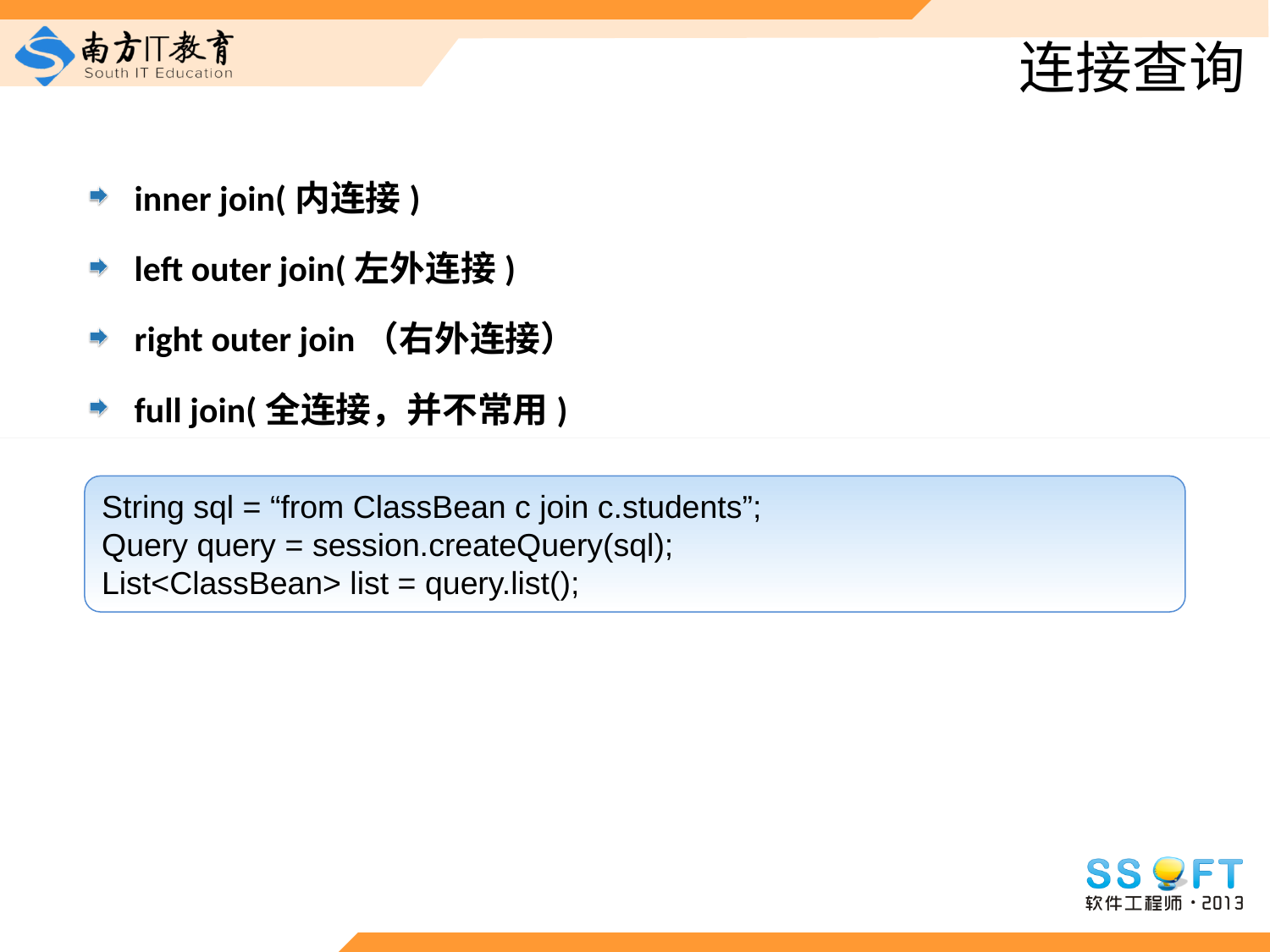

# 连接查询
inner join(内连接)
left outer join(左外连接)
right outer join（右外连接）
full join(全连接，并不常用)

String sql = “from ClassBean c join c.students”;
Query query = session.createQuery(sql);
List<ClassBean> list = query.list();